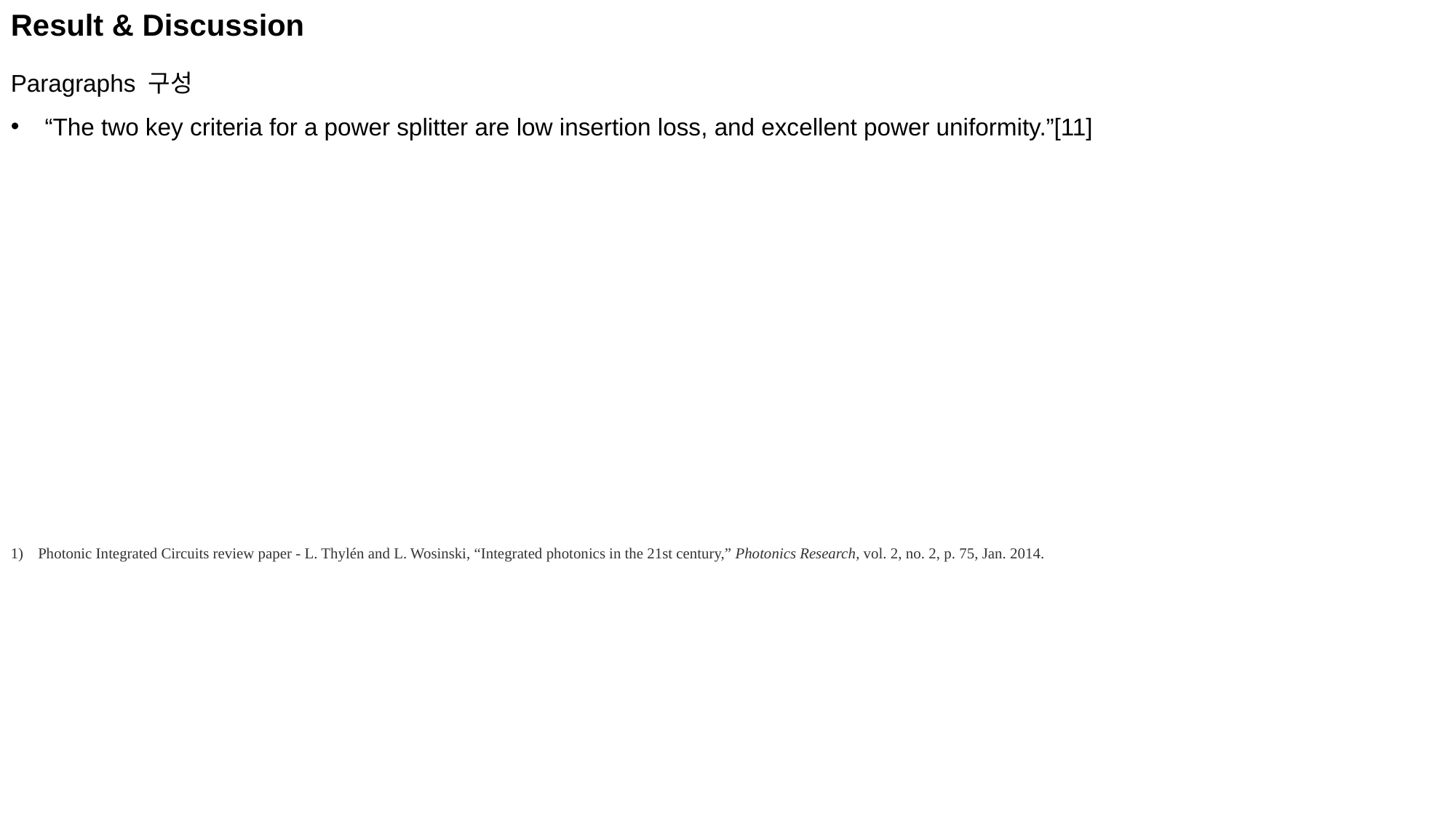

Result & Discussion
Paragraphs 구성
“The two key criteria for a power splitter are low insertion loss, and excellent power uniformity.”[11]
Photonic Integrated Circuits review paper - L. Thylén and L. Wosinski, “Integrated photonics in the 21st century,” Photonics Research, vol. 2, no. 2, p. 75, Jan. 2014.